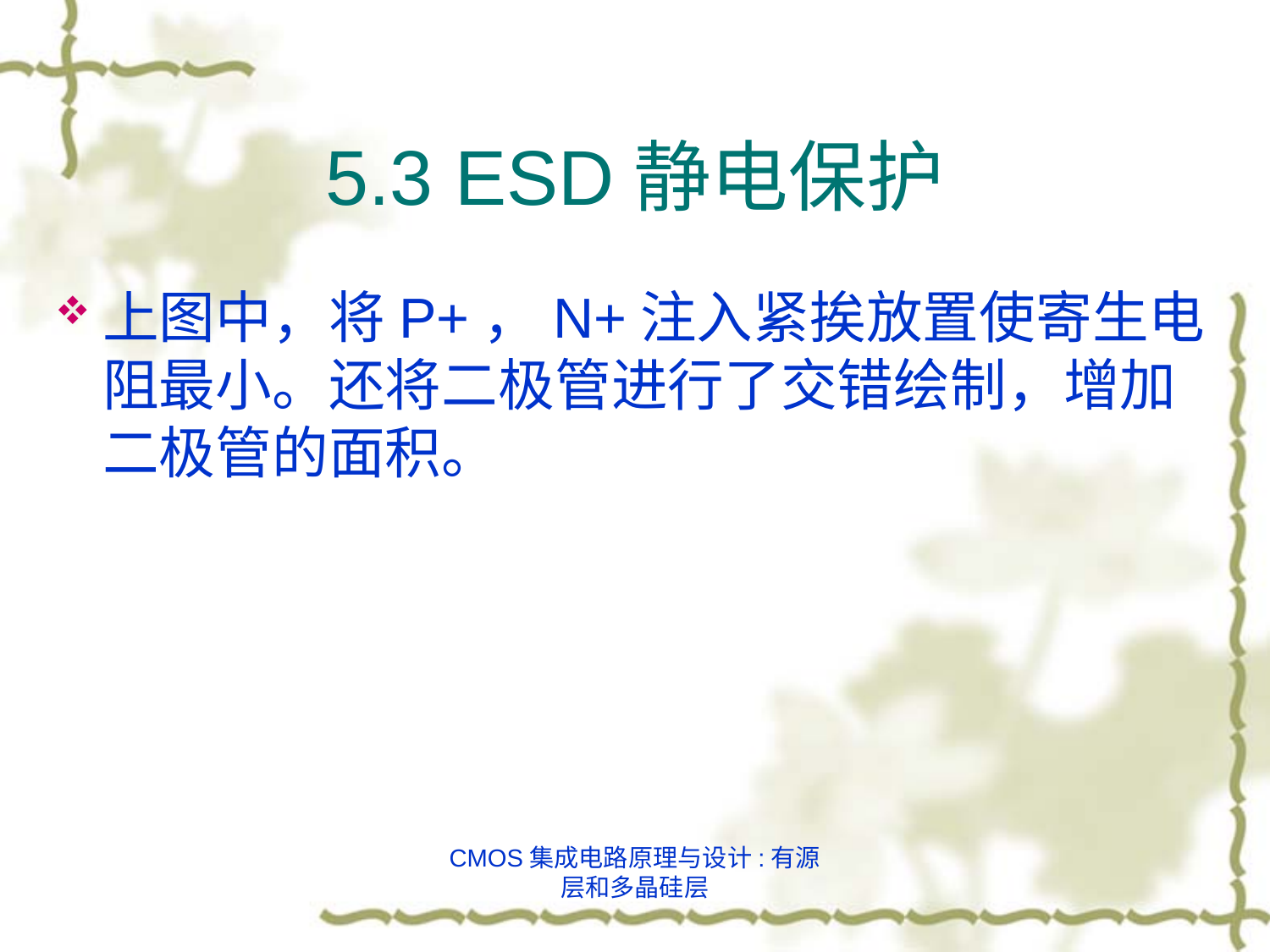

# 5.3 ESD静电保护
上图中，将P+，N+注入紧挨放置使寄生电阻最小。还将二极管进行了交错绘制，增加二极管的面积。
CMOS集成电路原理与设计:有源层和多晶硅层
24